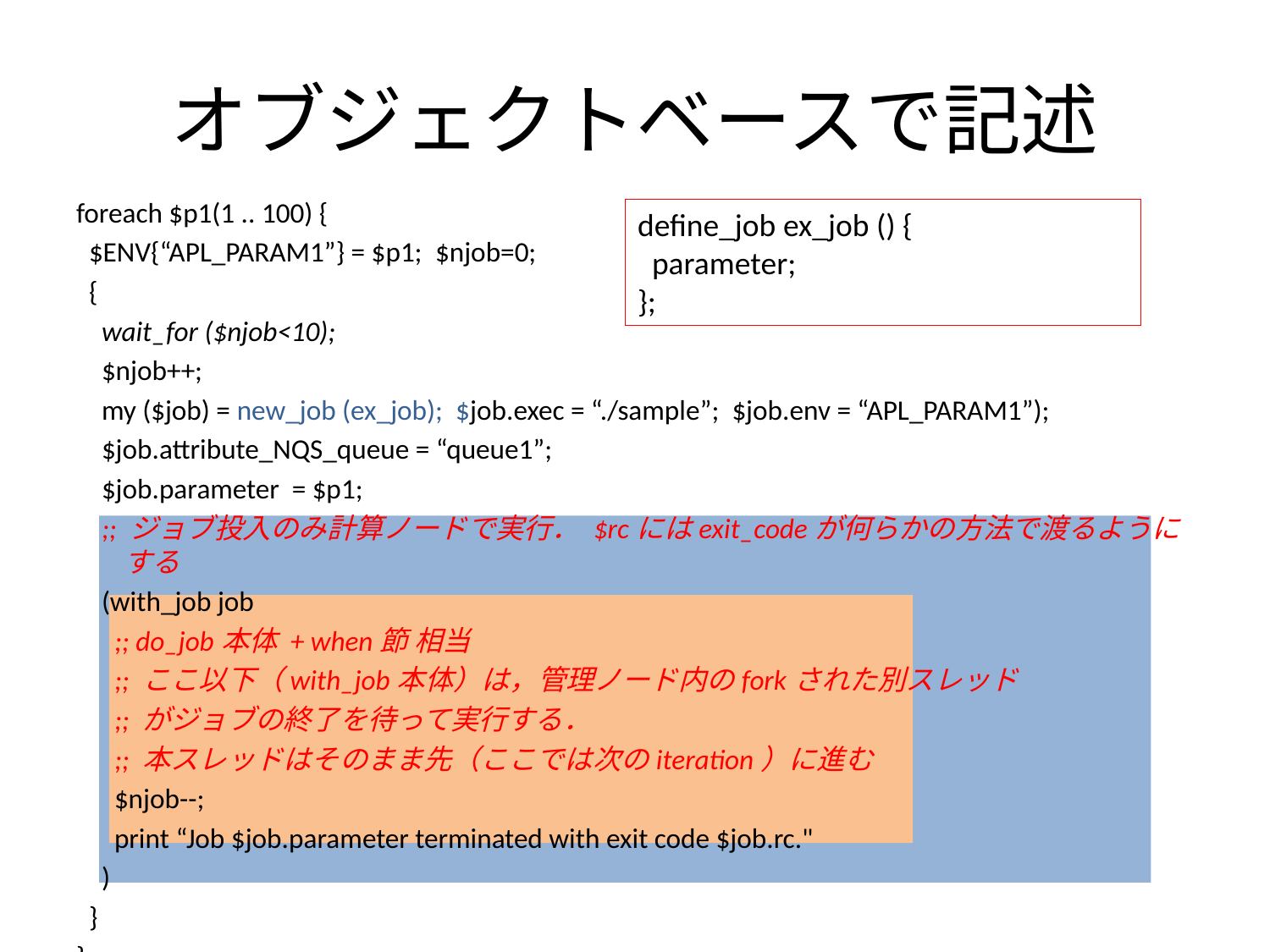

# オブジェクトベースで記述
foreach $p1(1 .. 100) {
  $ENV{“APL_PARAM1”} = $p1;  $njob=0;
  {
    wait_for ($njob<10);
    $njob++;
    my ($job) = new_job (ex_job);  $job.exec = “./sample”;  $job.env = “APL_PARAM1”);
    $job.attribute_NQS_queue = “queue1”;
    $job.parameter  = $p1;
    ;; ジョブ投入のみ計算ノードで実行． $rcにはexit_codeが何らかの方法で渡るようにする
    (with_job job
      ;; do_job本体 + when節 相当
      ;; ここ以下（with_job本体）は，管理ノード内のforkされた別スレッド
      ;; がジョブの終了を待って実行する．
      ;; 本スレッドはそのまま先（ここでは次のiteration）に進む
      $njob--;
      print “Job $job.parameter terminated with exit code $job.rc."
    )
  }
}
define_job ex_job () {
  parameter;
};